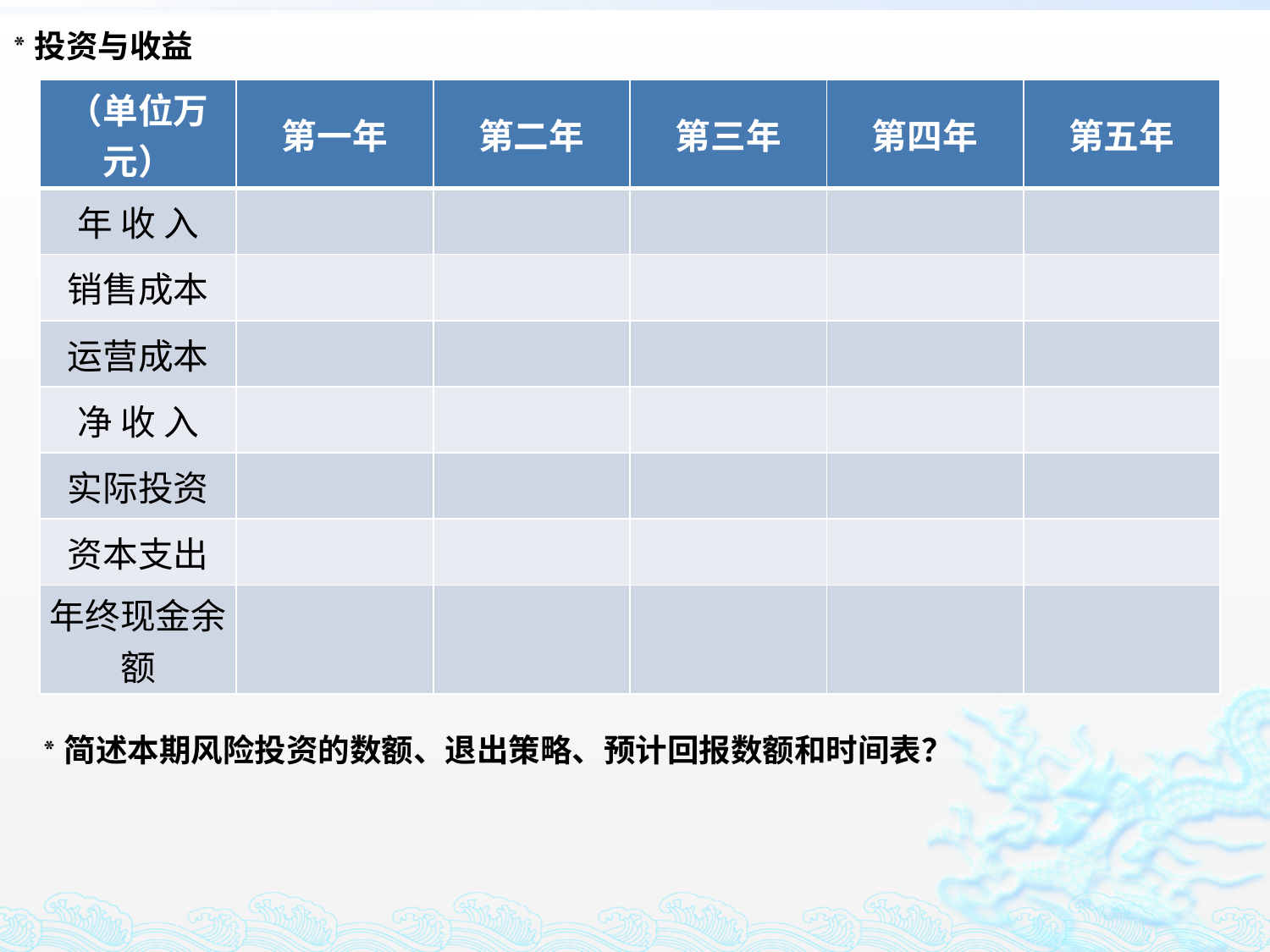

*投资与收益
| （单位万元） | 第一年 | 第二年 | 第三年 | 第四年 | 第五年 |
| --- | --- | --- | --- | --- | --- |
| 年 收 入 |  |  |  |  |  |
| 销售成本 |  |  |  |  |  |
| 运营成本 |  |  |  |  |  |
| 净 收 入 |  |  |  |  |  |
| 实际投资 |  |  |  |  |  |
| 资本支出 |  |  |  |  |  |
| 年终现金余额 |  |  |  |  |  |
*简述本期风险投资的数额、退出策略、预计回报数额和时间表？